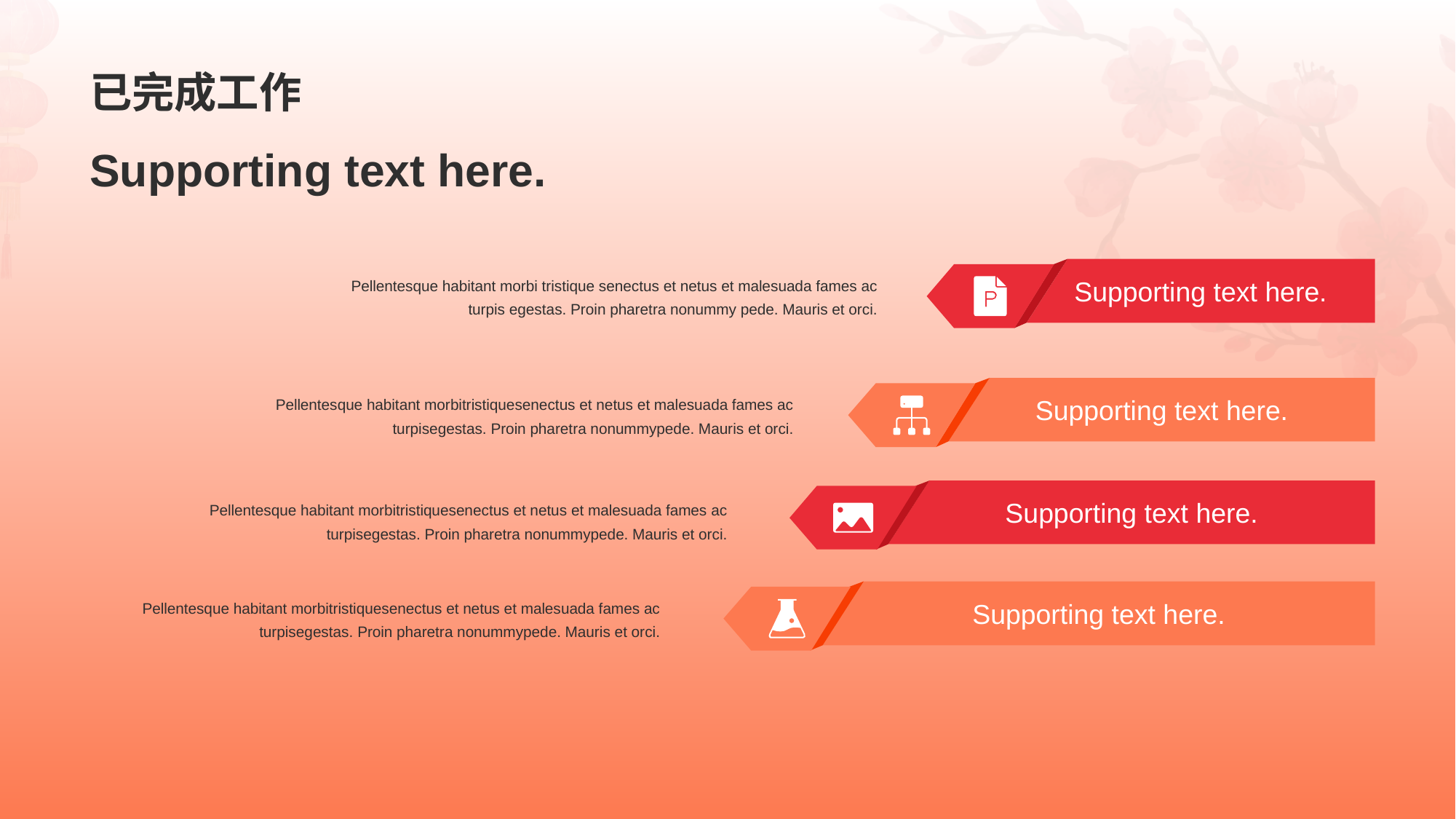

# 已完成工作
Supporting text here.

Supporting text here.

Pellentesque habitant morbi tristique senectus et netus et malesuada fames ac turpis egestas. Proin pharetra nonummy pede. Mauris et orci.

Supporting text here.

Pellentesque habitant morbitristiquesenectus et netus et malesuada fames ac turpisegestas. Proin pharetra nonummypede. Mauris et orci.

Supporting text here.

Pellentesque habitant morbitristiquesenectus et netus et malesuada fames ac turpisegestas. Proin pharetra nonummypede. Mauris et orci.

Supporting text here.

Pellentesque habitant morbitristiquesenectus et netus et malesuada fames ac turpisegestas. Proin pharetra nonummypede. Mauris et orci.